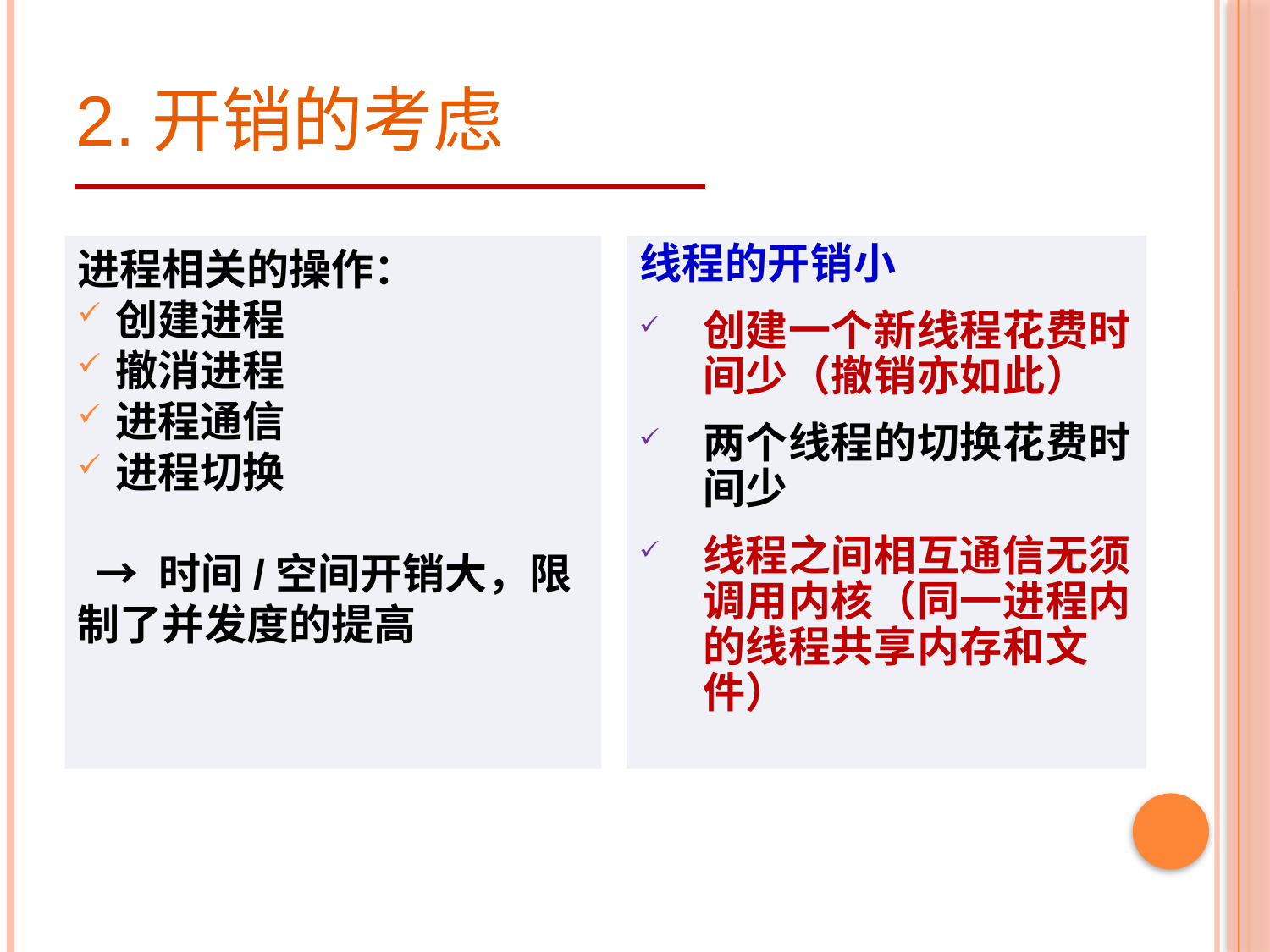

# 2.开销的考虑
进程相关的操作：
创建进程
撤消进程
进程通信
进程切换

  → 时间/空间开销大，限制了并发度的提高
线程的开销小
创建一个新线程花费时间少（撤销亦如此）
两个线程的切换花费时间少
线程之间相互通信无须调用内核（同一进程内的线程共享内存和文件）